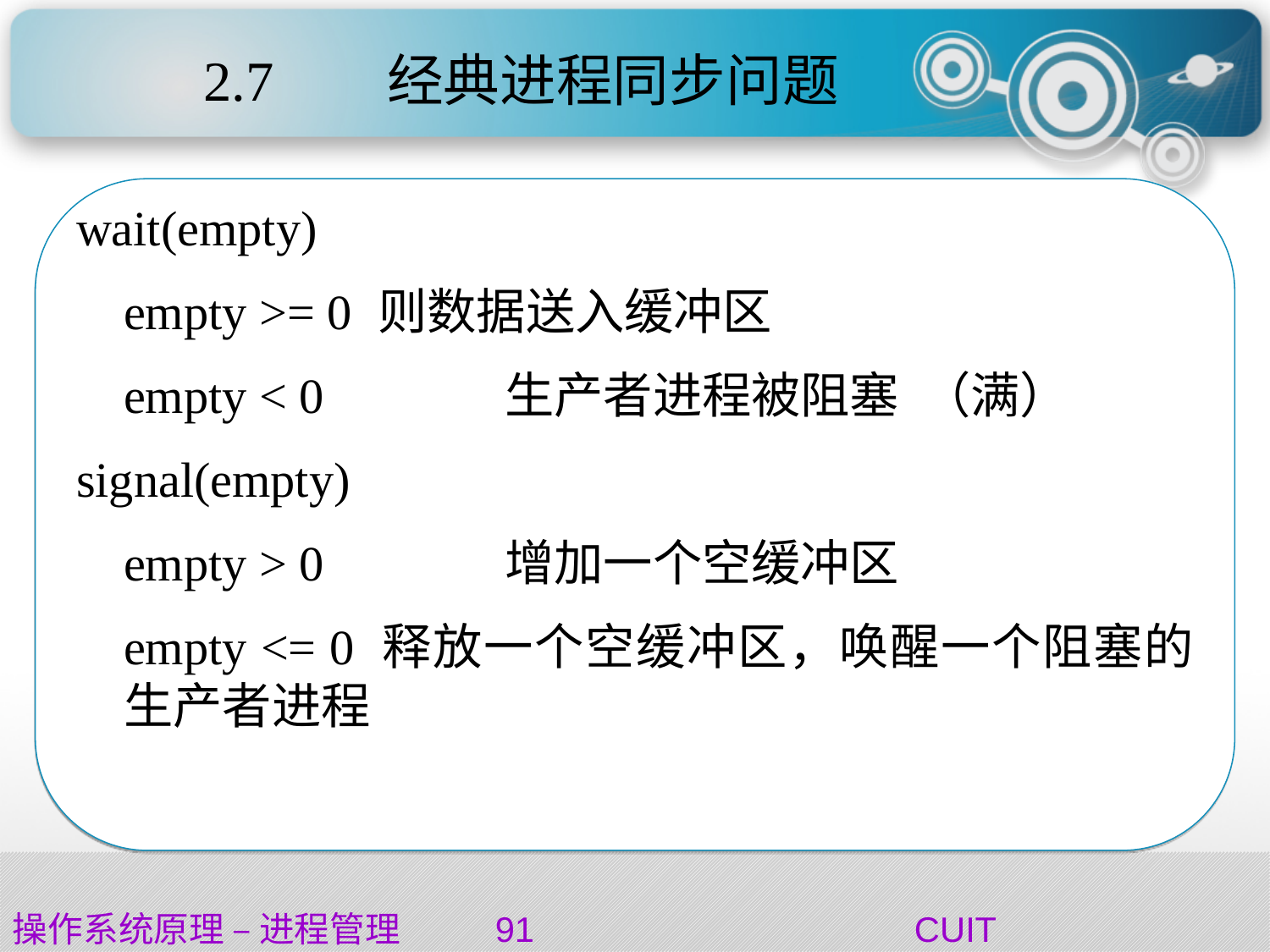

# 2.7       经典进程同步问题
wait(empty)
	empty >= 0	则数据送入缓冲区
	empty < 0		生产者进程被阻塞  （满）
signal(empty)
	empty > 0		增加一个空缓冲区
	empty <= 0	释放一个空缓冲区，唤醒一个阻塞的生产者进程